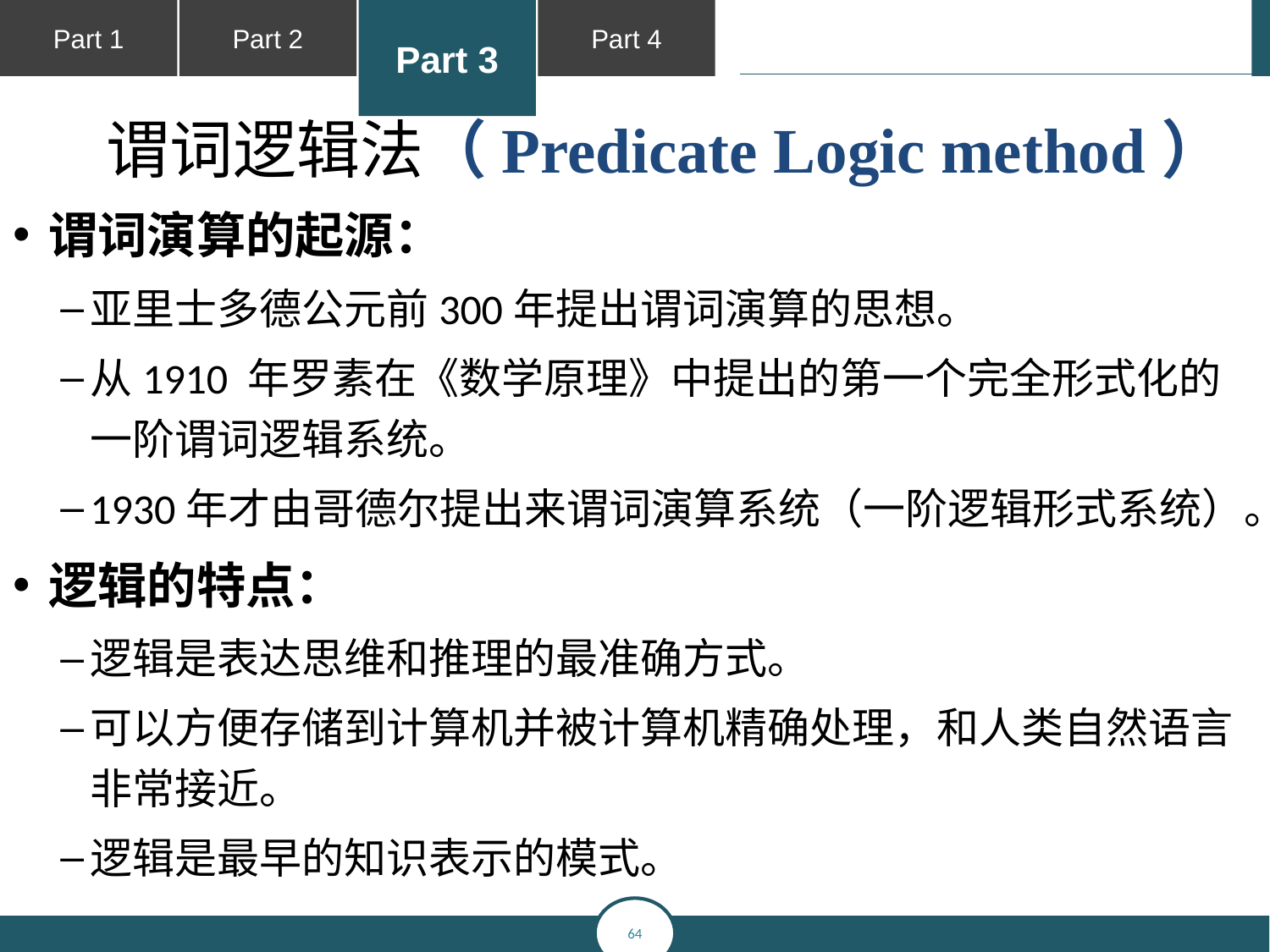

谓词逻辑法（Predicate Logic method）
谓词演算的起源：
亚里士多德公元前300年提出谓词演算的思想。
从1910 年罗素在《数学原理》中提出的第一个完全形式化的一阶谓词逻辑系统。
1930年才由哥德尔提出来谓词演算系统（一阶逻辑形式系统）。
逻辑的特点：
逻辑是表达思维和推理的最准确方式。
可以方便存储到计算机并被计算机精确处理，和人类自然语言非常接近。
逻辑是最早的知识表示的模式。